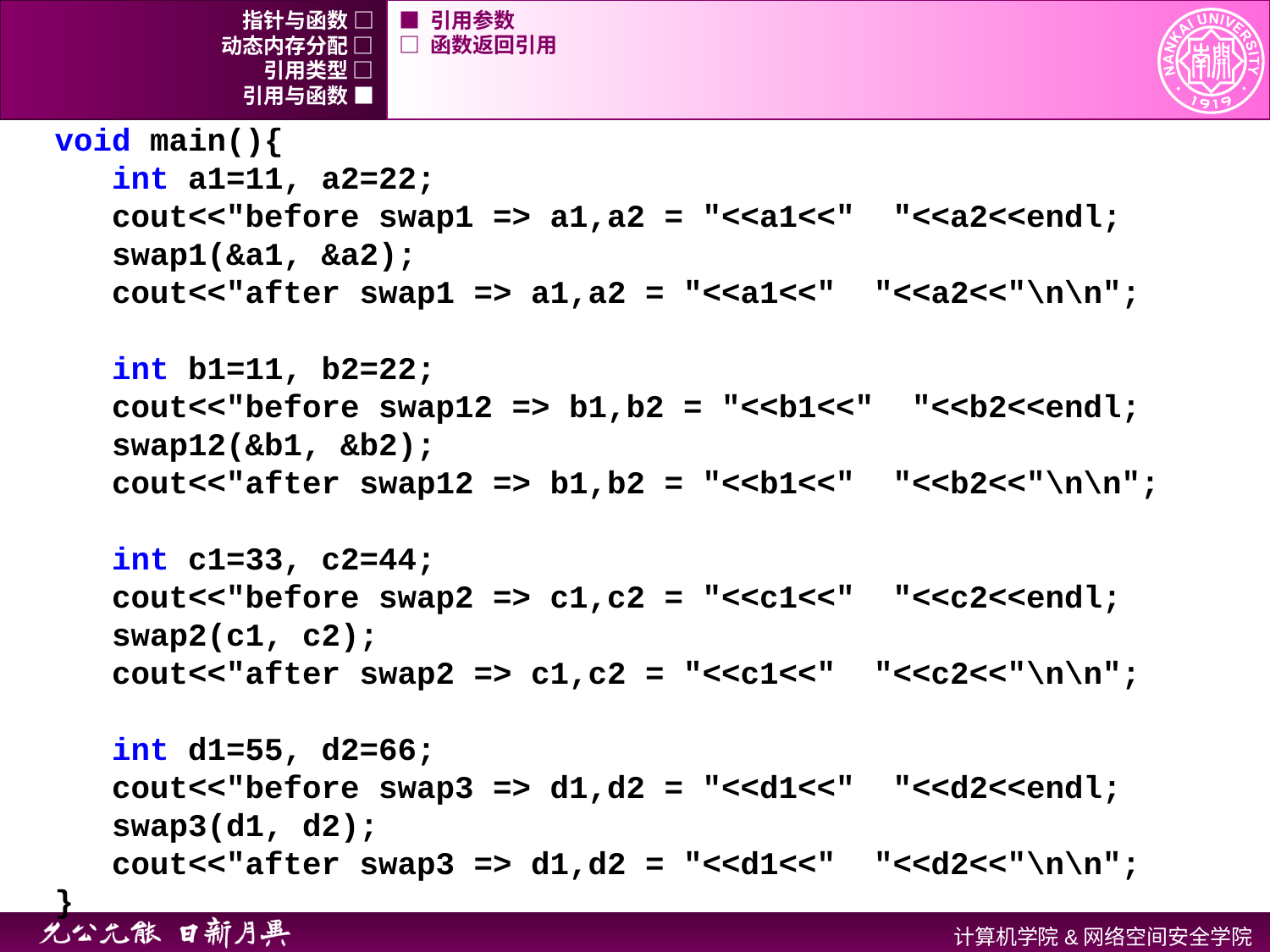

指针与函数 □
■ 引用参数
动态内存分配 □
□ 函数返回引用
引用类型 □

引用与函数 ■

void main(){
   int a1=11, a2=22;
   cout<<"before swap1 => a1,a2 = "<<a1<<"  "<<a2<<endl;
   swap1(&a1, &a2);
   cout<<"after swap1 => a1,a2 = "<<a1<<"  "<<a2<<"\n\n";

   int b1=11, b2=22;
   cout<<"before swap12 => b1,b2 = "<<b1<<"  "<<b2<<endl;
   swap12(&b1, &b2);
   cout<<"after swap12 => b1,b2 = "<<b1<<"  "<<b2<<"\n\n";

   int c1=33, c2=44;
   cout<<"before swap2 => c1,c2 = "<<c1<<"  "<<c2<<endl;
   swap2(c1, c2);
   cout<<"after swap2 => c1,c2 = "<<c1<<"  "<<c2<<"\n\n";

   int d1=55, d2=66;
   cout<<"before swap3 => d1,d2 = "<<d1<<"  "<<d2<<endl;
   swap3(d1, d2);
   cout<<"after swap3 => d1,d2 = "<<d1<<"  "<<d2<<"\n\n";
}